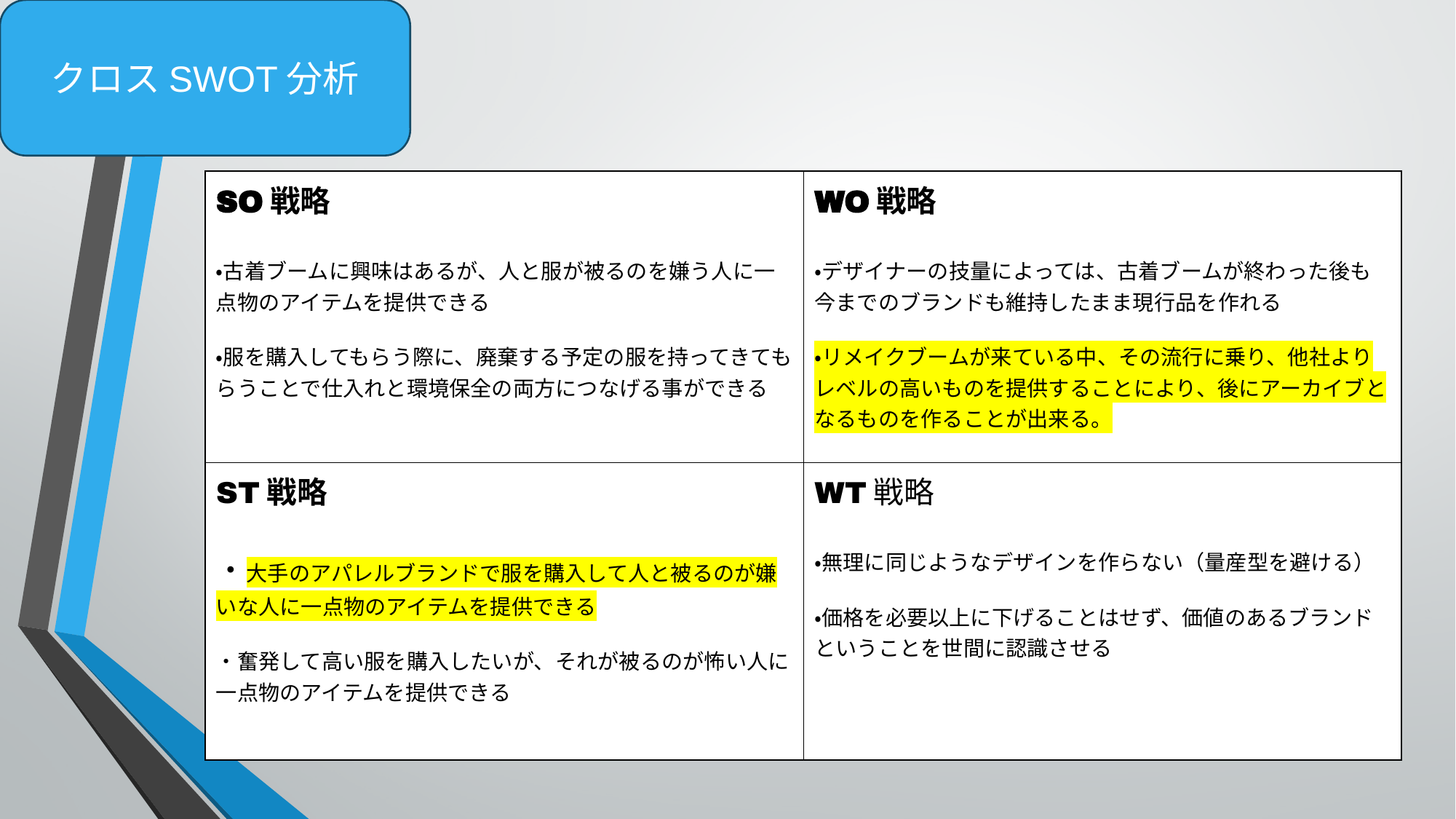

クロスSWOT分析
| SO戦略 ・古着ブームに興味はあるが、人と服が被るのを嫌う人に一点物のアイテムを提供できる ・服を購入してもらう際に、廃棄する予定の服を持ってきてもらうことで仕入れと環境保全の両方につなげる事ができる | WO戦略 ・デザイナーの技量によっては、古着ブームが終わった後も今までのブランドも維持したまま現行品を作れる ・リメイクブームが来ている中、その流行に乗り、他社よりレベルの高いものを提供することにより、後にアーカイブとなるものを作ることが出来る。 |
| --- | --- |
| ST戦略 ・大手のアパレルブランドで服を購入して人と被るのが嫌いな人に一点物のアイテムを提供できる ・奮発して高い服を購入したいが、それが被るのが怖い人に一点物のアイテムを提供できる | WT戦略 ・無理に同じようなデザインを作らない（量産型を避ける） ・価格を必要以上に下げることはせず、価値のあるブランドということを世間に認識させる |